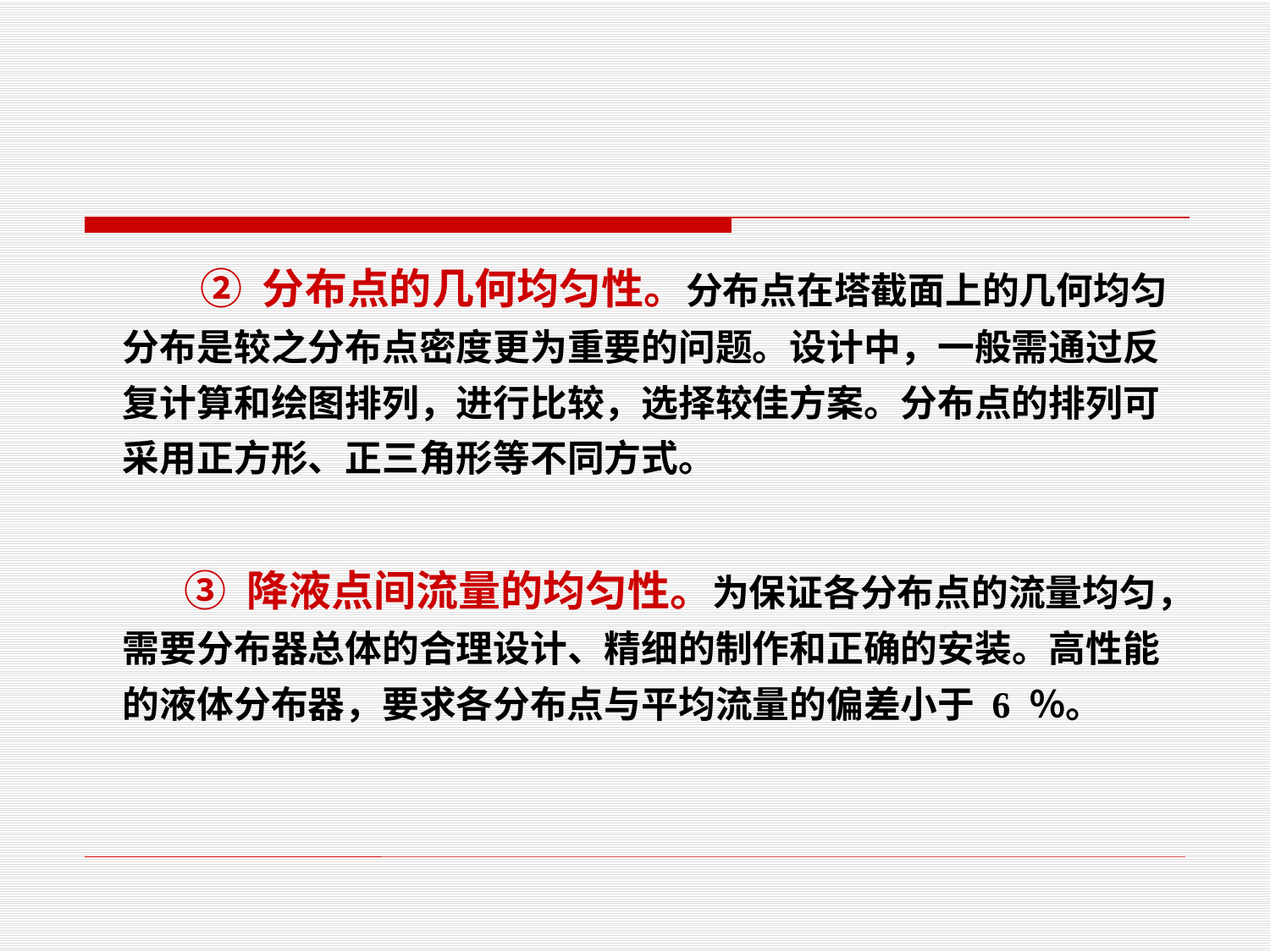

② 分布点的几何均匀性。分布点在塔截面上的几何均匀分布是较之分布点密度更为重要的问题。设计中，一般需通过反复计算和绘图排列，进行比较，选择较佳方案。分布点的排列可采用正方形、正三角形等不同方式。

               ③ 降液点间流量的均匀性。为保证各分布点的流量均匀，需要分布器总体的合理设计、精细的制作和正确的安装。高性能的液体分布器，要求各分布点与平均流量的偏差小于 6 ％。